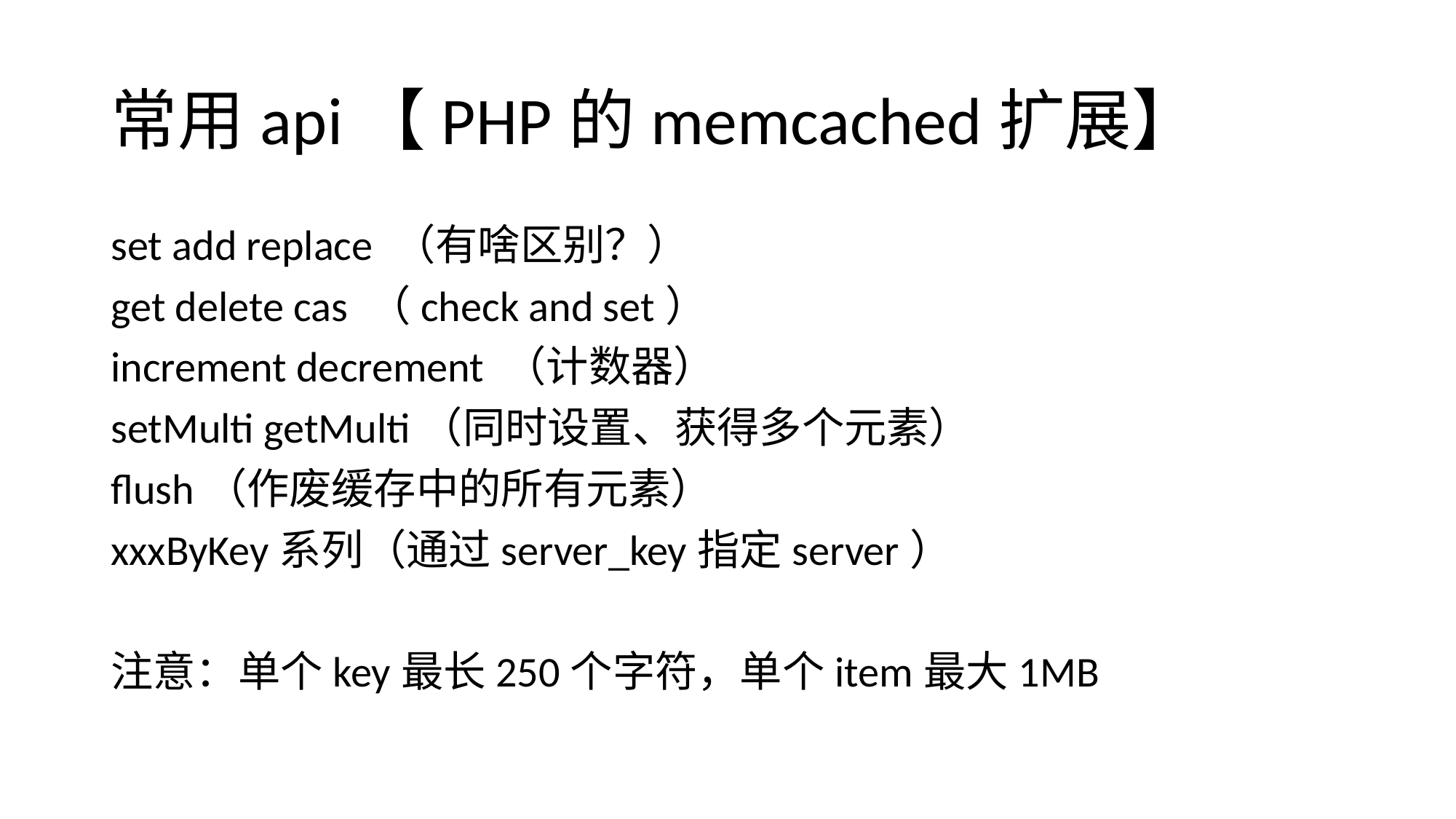

# 常用api【PHP的memcached扩展】
set add replace （有啥区别？）
get delete cas （check and set）
increment decrement （计数器）
setMulti getMulti（同时设置、获得多个元素）
flush（作废缓存中的所有元素）
xxxByKey系列（通过server_key指定server）

注意：单个key最长250个字符，单个item最大1MB